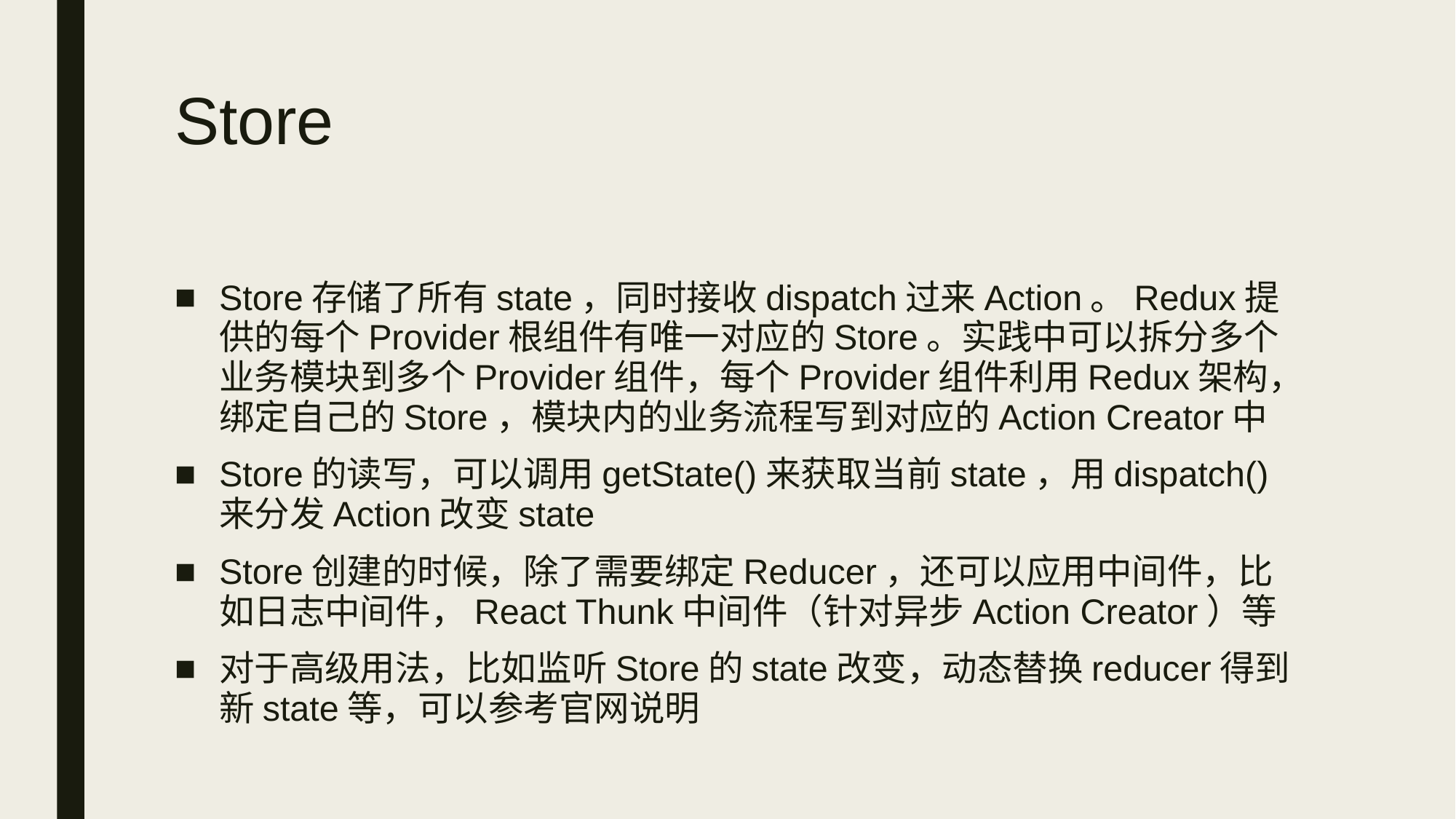

# Store
Store存储了所有state，同时接收dispatch过来Action。Redux提供的每个Provider根组件有唯一对应的Store。实践中可以拆分多个业务模块到多个Provider组件，每个Provider组件利用Redux架构，绑定自己的Store，模块内的业务流程写到对应的Action Creator中
Store的读写，可以调用getState()来获取当前state，用dispatch()来分发Action改变state
Store创建的时候，除了需要绑定Reducer，还可以应用中间件，比如日志中间件，React Thunk中间件（针对异步Action Creator）等
对于高级用法，比如监听Store的state改变，动态替换reducer得到新state等，可以参考官网说明